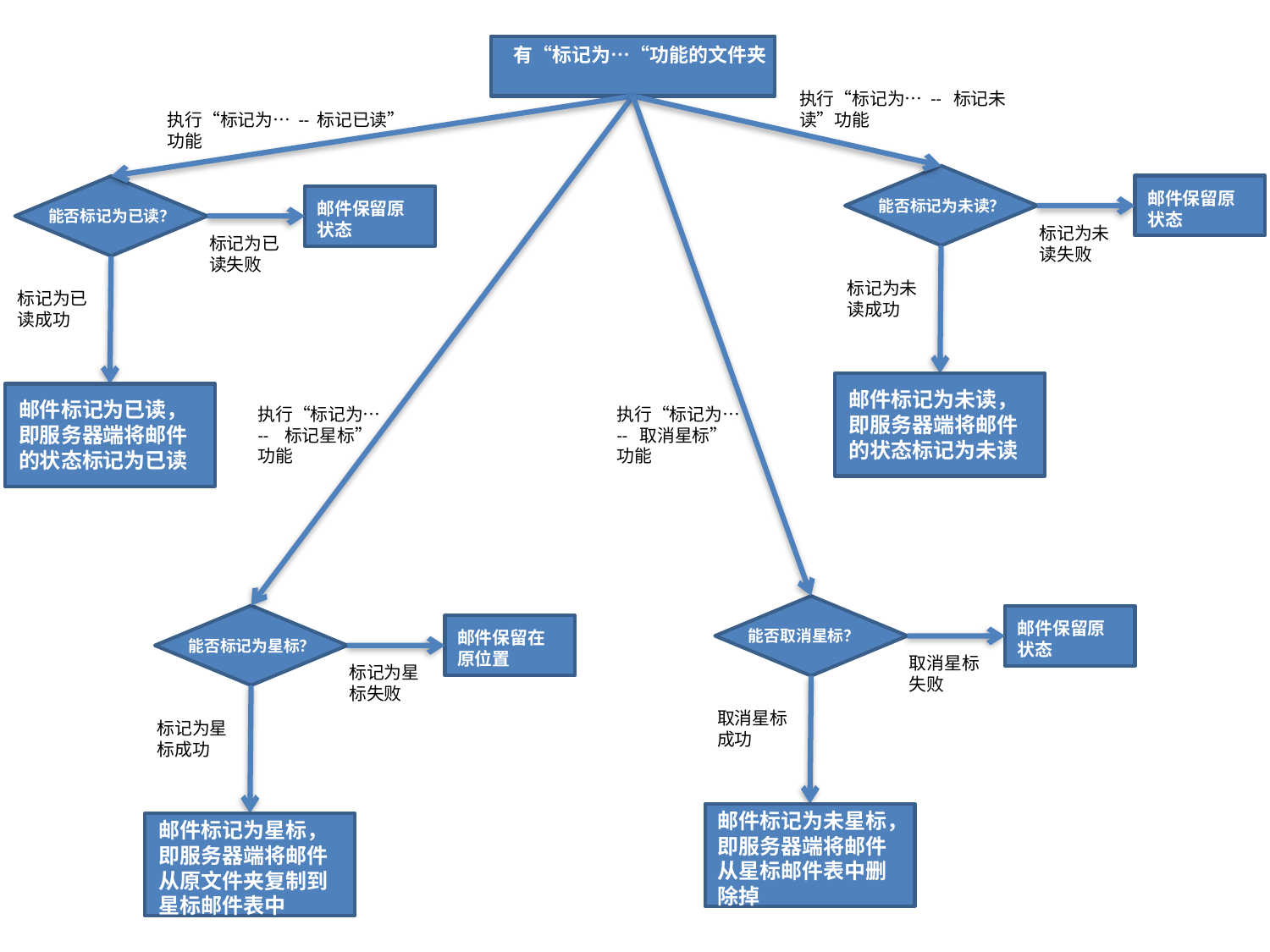

有“标记为…“功能的文件夹
执行“标记为… --  标记未读”功能
执行“标记为… -- 标记已读”功能

邮件保留原状态

能否标记为未读？
邮件保留原状态
能否标记为已读？
标记为未读失败
标记为已读失败
标记为未读成功
标记为已读成功

邮件标记为未读，即服务器端将邮件的状态标记为未读

邮件标记为已读，即服务器端将邮件的状态标记为已读
执行“标记为… --   标记星标”功能
执行“标记为… --  取消星标”功能

邮件保留原状态

能否取消星标？
邮件保留在原位置
能否标记为星标？
取消星标失败
标记为星标失败
取消星标成功
标记为星标成功
邮件标记为未星标，即服务器端将邮件从星标邮件表中删除掉

邮件标记为星标，即服务器端将邮件从原文件夹复制到星标邮件表中